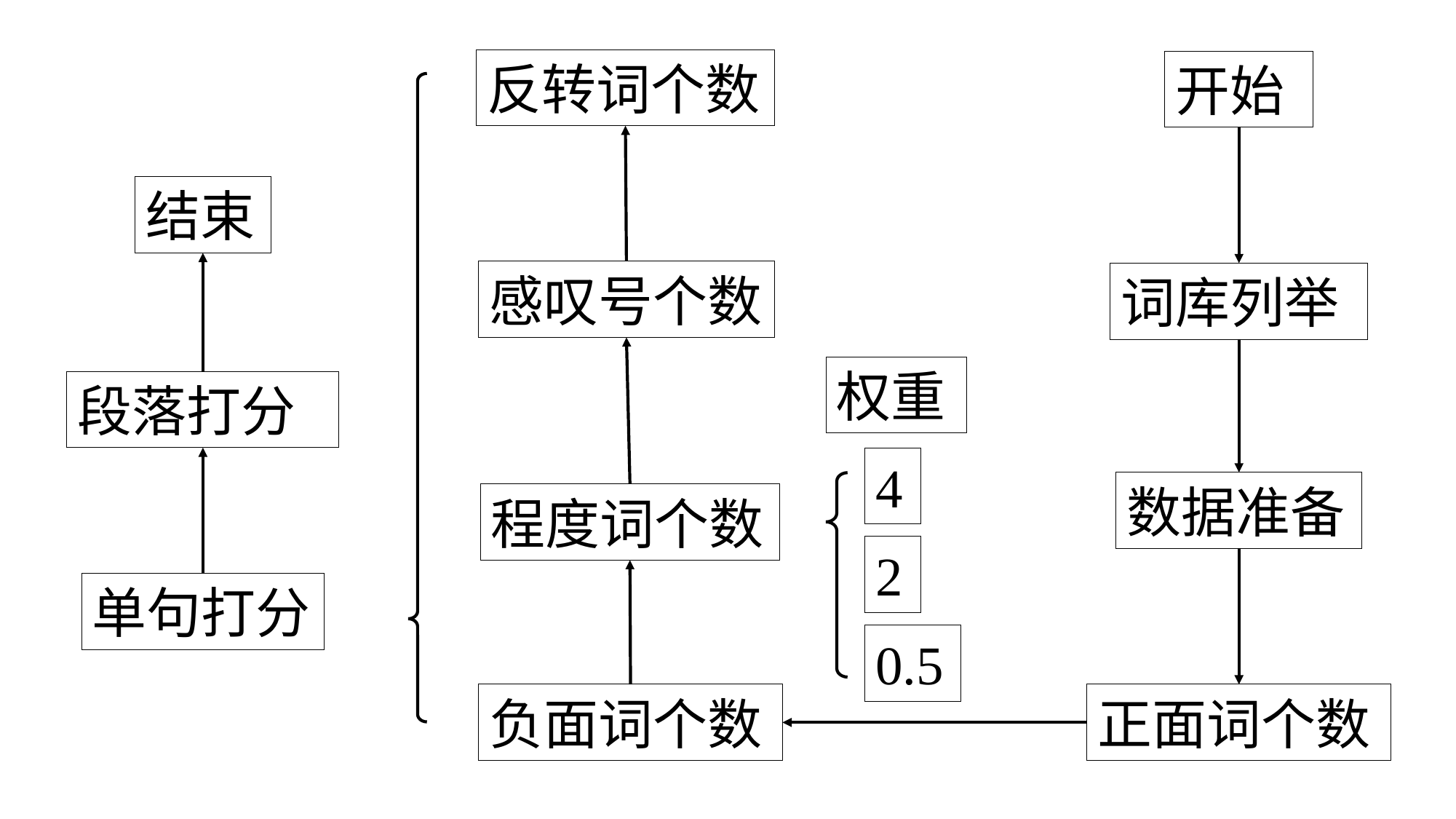

反转词个数
开始

结束
感叹号个数
词库列举
权重
段落打分
4
数据准备

程度词个数
2
单句打分
0.5
负面词个数
正面词个数